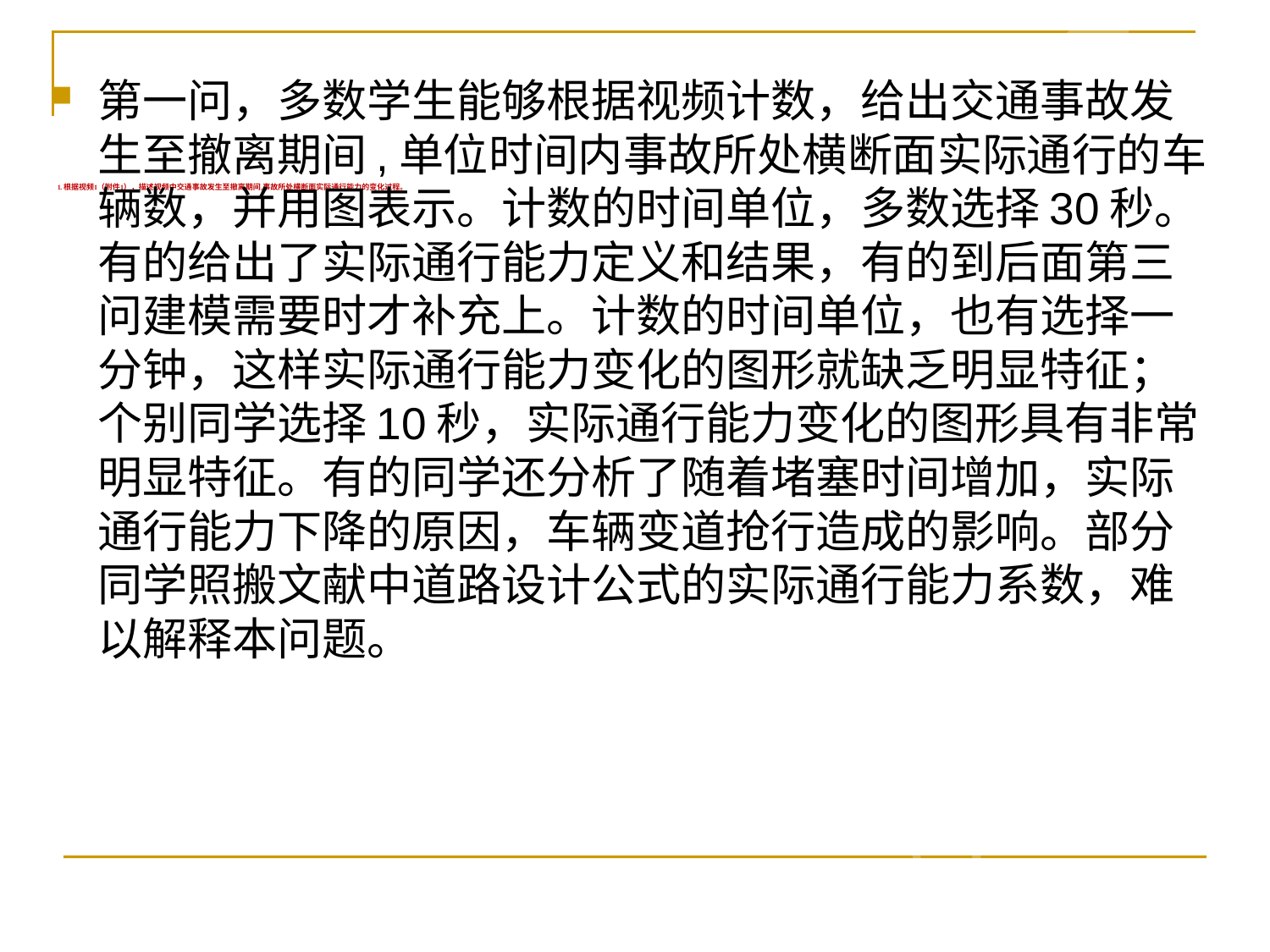

第一问，多数学生能够根据视频计数，给出交通事故发生至撤离期间,单位时间内事故所处横断面实际通行的车辆数，并用图表示。计数的时间单位，多数选择30秒。有的给出了实际通行能力定义和结果，有的到后面第三问建模需要时才补充上。计数的时间单位，也有选择一分钟，这样实际通行能力变化的图形就缺乏明显特征；个别同学选择10秒，实际通行能力变化的图形具有非常明显特征。有的同学还分析了随着堵塞时间增加，实际通行能力下降的原因，车辆变道抢行造成的影响。部分同学照搬文献中道路设计公式的实际通行能力系数，难以解释本问题。

# 1. 根据视频1（附件1），描述视频中交通事故发生至撤离期间,事故所处横断面实际通行能力的变化过程。